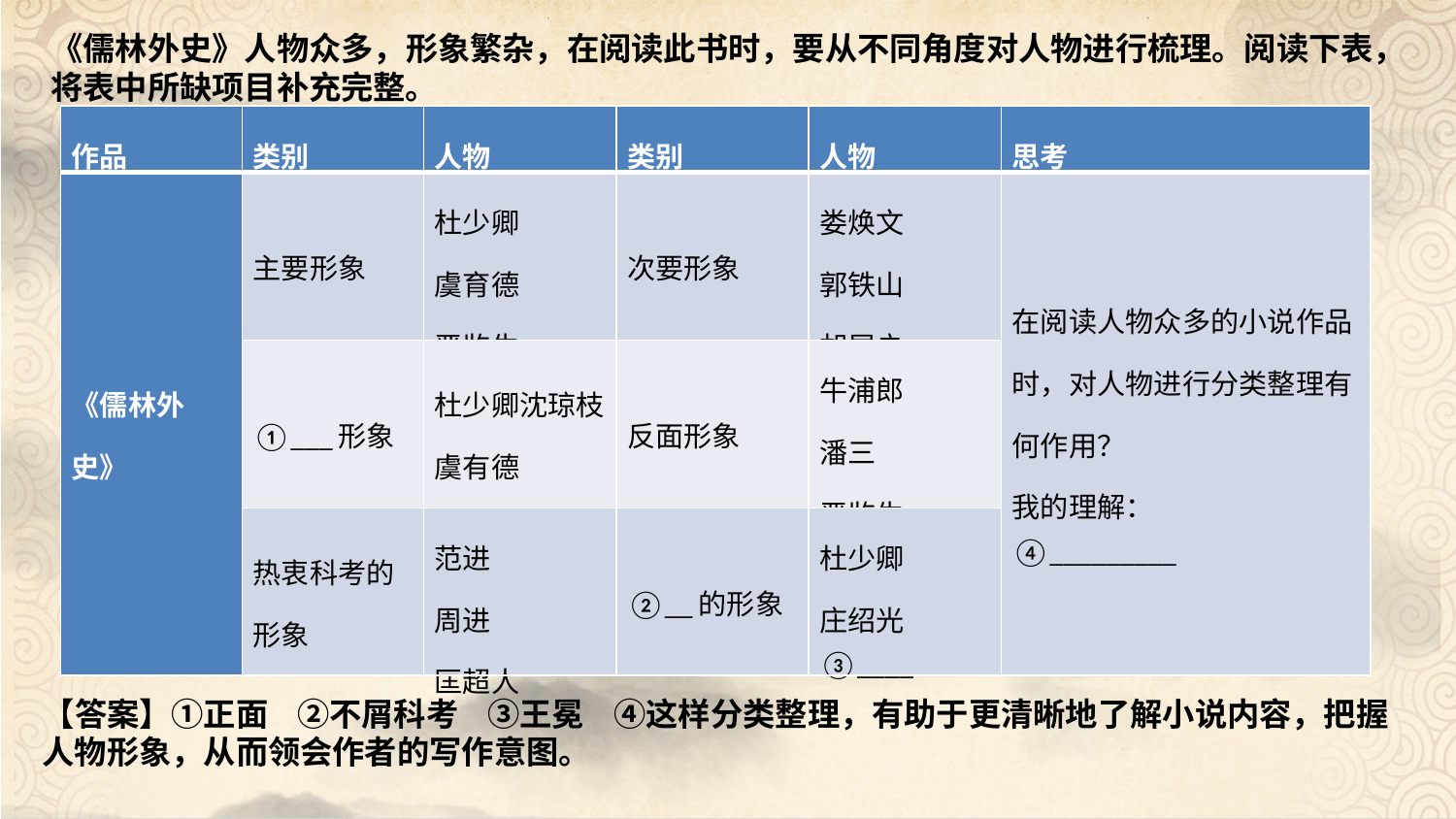

《儒林外史》人物众多，形象繁杂，在阅读此书时，要从不同角度对人物进行梳理。阅读下表，将表中所缺项目补充完整。
| 作品 | 类别 | 人物 | 类别 | 人物 | 思考 |
| --- | --- | --- | --- | --- | --- |
| 《儒林外史》 | 主要形象 | 杜少卿 虞育德 严监生 | 次要形象 | 娄焕文 郭铁山 胡屠户 | 在阅读人物众多的小说作品时，对人物进行分类整理有何作用？ 我的理解： ④\_\_\_\_\_\_\_\_\_ |
|  | ①\_\_\_形象 | 杜少卿沈琼枝虞有德 | 反面形象 | 牛浦郎 潘三 严监生 |  |
|  | 热衷科考的形象 | 范进 周进 匡超人 | ②\_\_的形象 | 杜少卿 庄绍光 ③\_\_\_\_ |  |
【答案】①正面    ②不屑科考    ③王冕    ④这样分类整理，有助于更清晰地了解小说内容，把握人物形象，从而领会作者的写作意图。